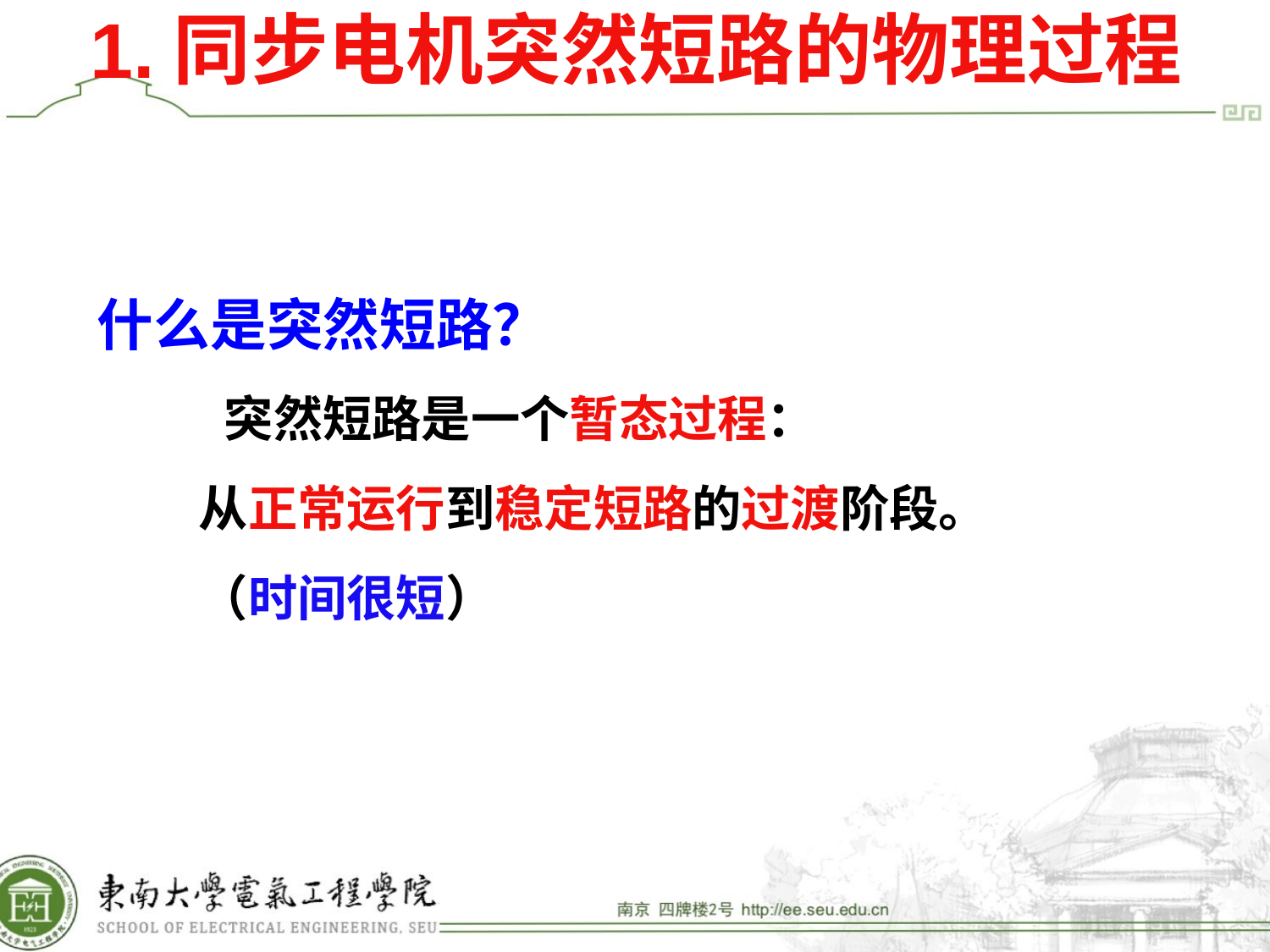

# 1.同步电机突然短路的物理过程
什么是突然短路？
	突然短路是一个暂态过程：
        从正常运行到稳定短路的过渡阶段。
        （时间很短）